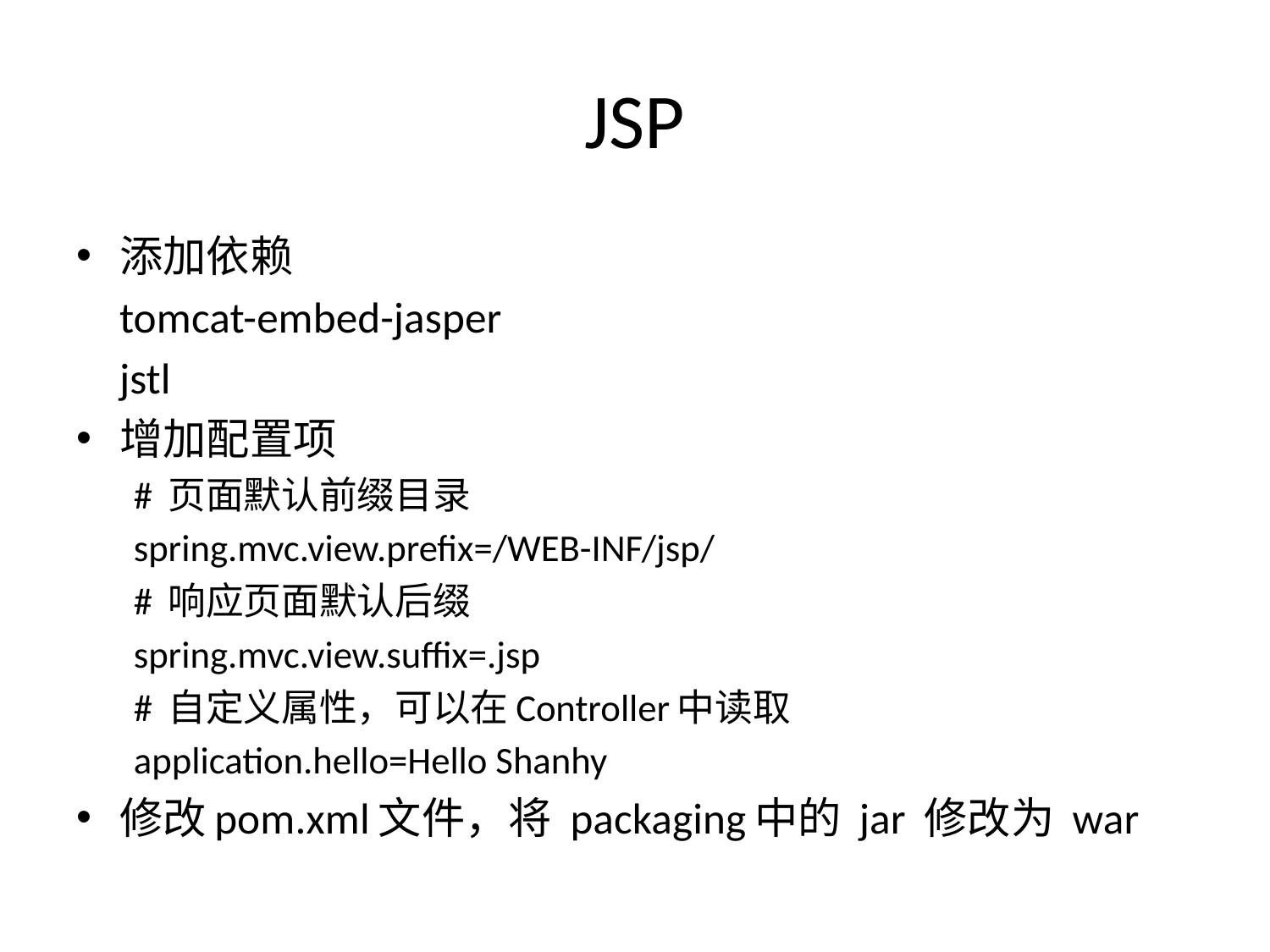

# JSP
添加依赖
	tomcat-embed-jasper
	jstl
增加配置项
# 页面默认前缀目录
spring.mvc.view.prefix=/WEB-INF/jsp/
# 响应页面默认后缀
spring.mvc.view.suffix=.jsp
# 自定义属性，可以在Controller中读取
application.hello=Hello Shanhy
修改pom.xml文件，将 packaging中的 jar 修改为 war